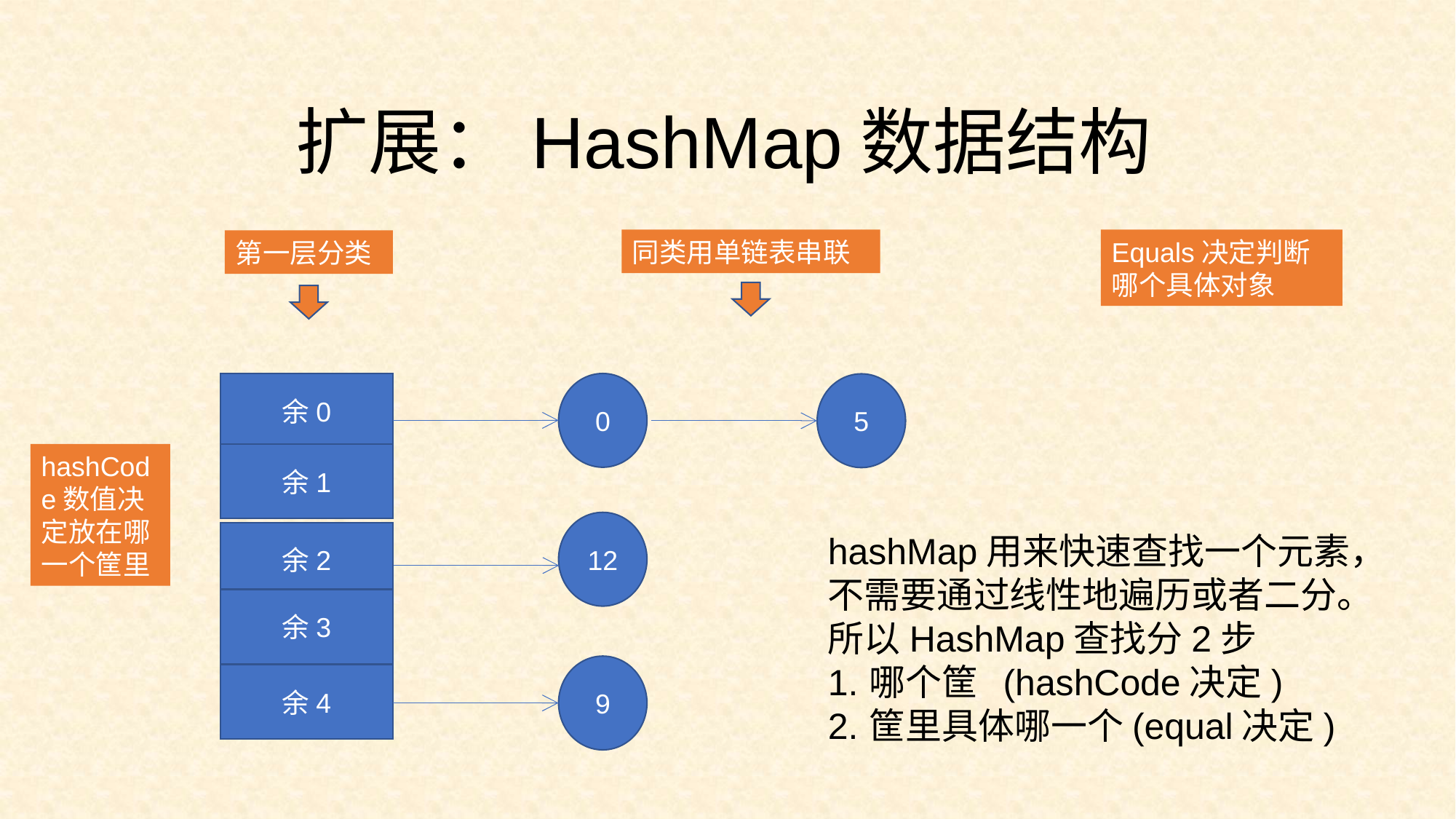

扩展：HashMap数据结构
同类用单链表串联
Equals决定判断哪个具体对象
第一层分类

余0
0
5
hashCode数值决定放在哪一个筐里
余1
12
hashMap用来快速查找一个元素，不需要通过线性地遍历或者二分。
所以HashMap查找分2步
哪个筐  (hashCode决定)
筐里具体哪一个(equal决定)
余2
余3
9
余4